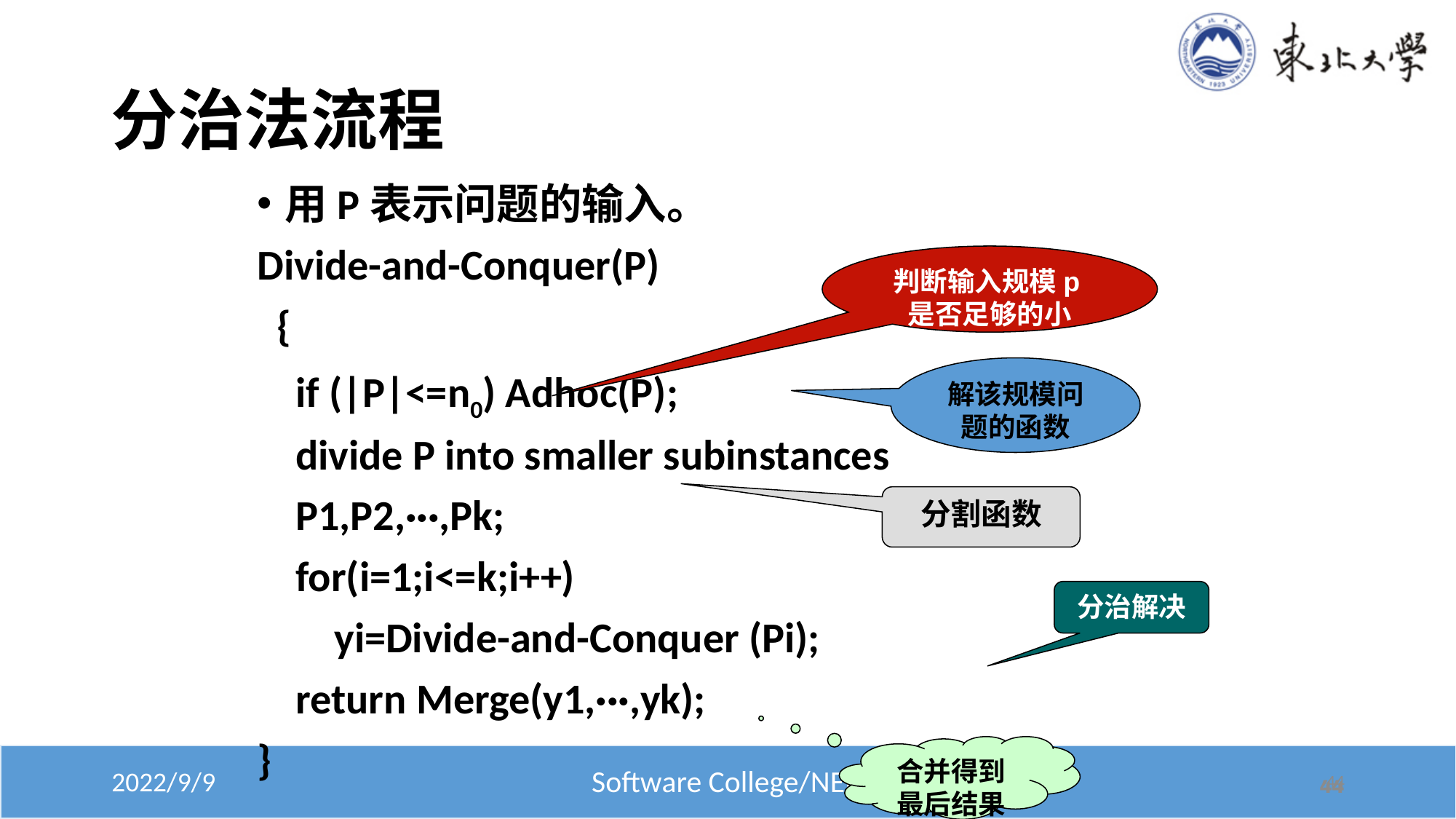

# 分治法流程
用P表示问题的输入。
Divide-and-Conquer(P)
  {
    if (|P|<=n0) Adhoc(P);
    divide P into smaller subinstances
    P1,P2,···,Pk;
    for(i=1;i<=k;i++)
        yi=Divide-and-Conquer (Pi);
    return Merge(y1,···,yk);
}
判断输入规模p是否足够的小
解该规模问题的函数
分割函数
分治解决
合并得到最后结果
44